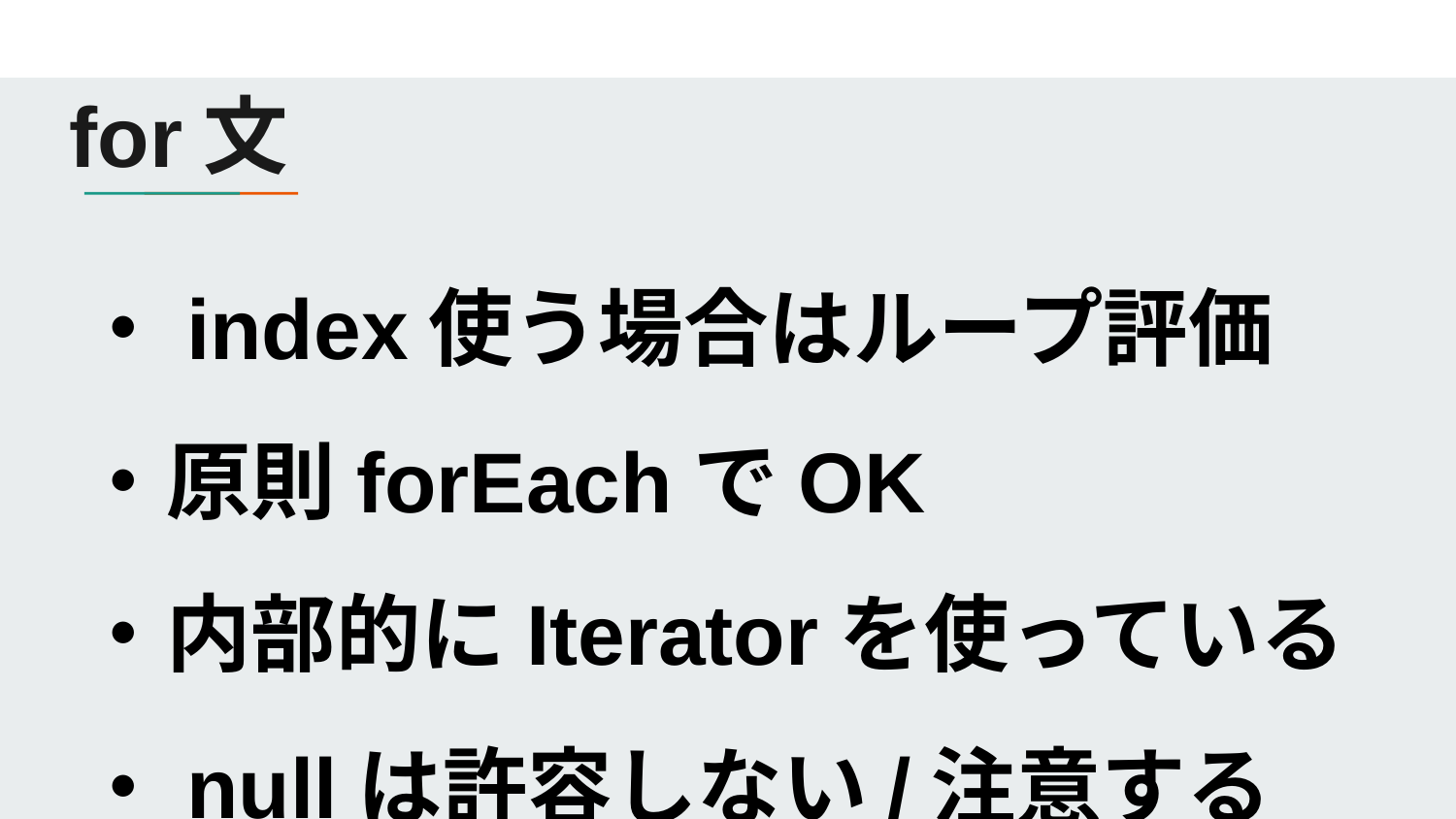

# for文
・index使う場合はループ評価
・原則forEachでOK
・内部的にIteratorを使っている
・nullは許容しない/注意する